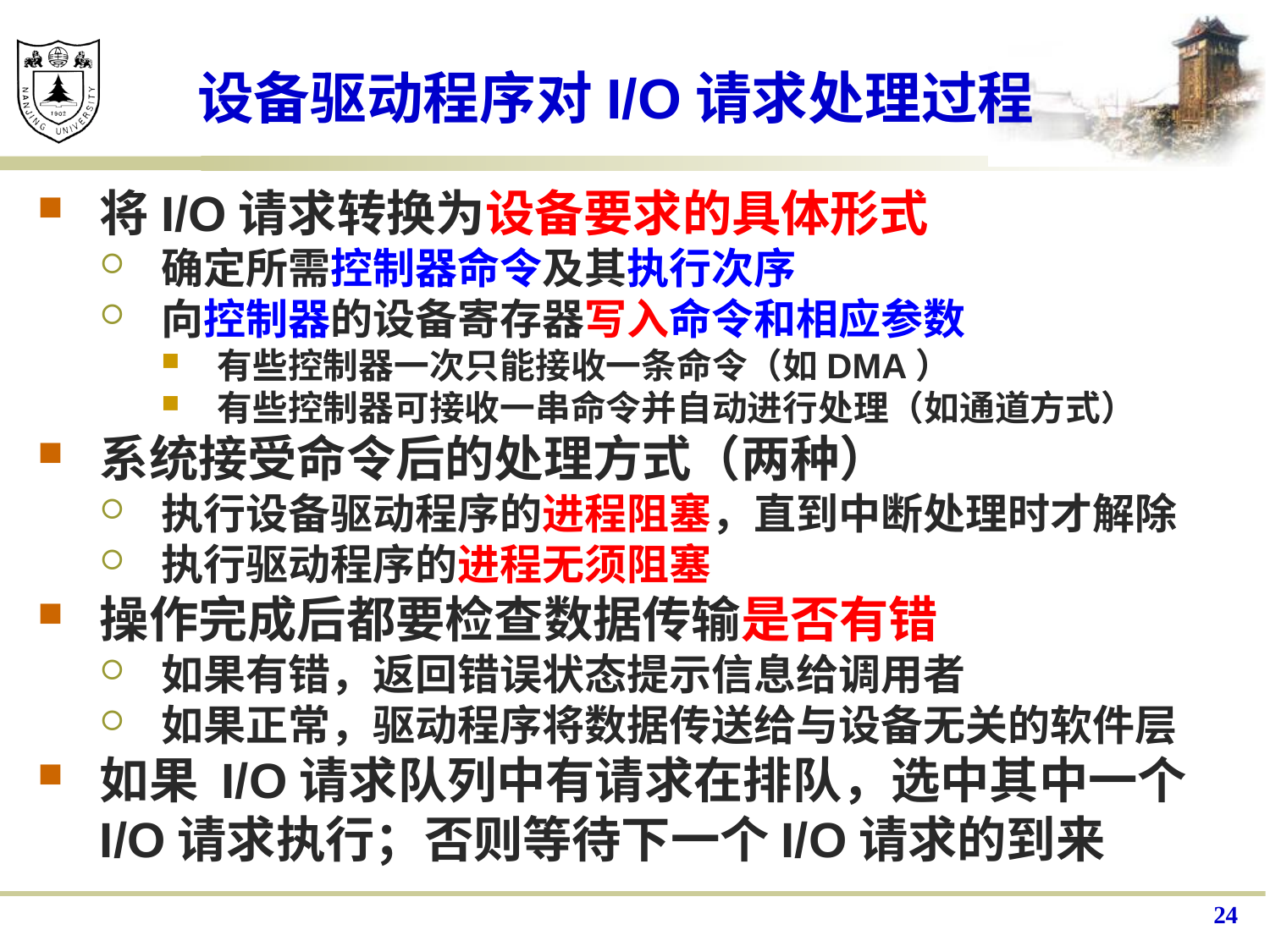

# 设备驱动程序对I/O请求处理过程
将I/O请求转换为设备要求的具体形式
确定所需控制器命令及其执行次序
向控制器的设备寄存器写入命令和相应参数
有些控制器一次只能接收一条命令（如DMA）
有些控制器可接收一串命令并自动进行处理（如通道方式）
系统接受命令后的处理方式（两种）
执行设备驱动程序的进程阻塞，直到中断处理时才解除
执行驱动程序的进程无须阻塞
操作完成后都要检查数据传输是否有错
如果有错，返回错误状态提示信息给调用者
如果正常，驱动程序将数据传送给与设备无关的软件层
如果 I/O请求队列中有请求在排队，选中其中一个I/O请求执行；否则等待下一个I/O请求的到来
24